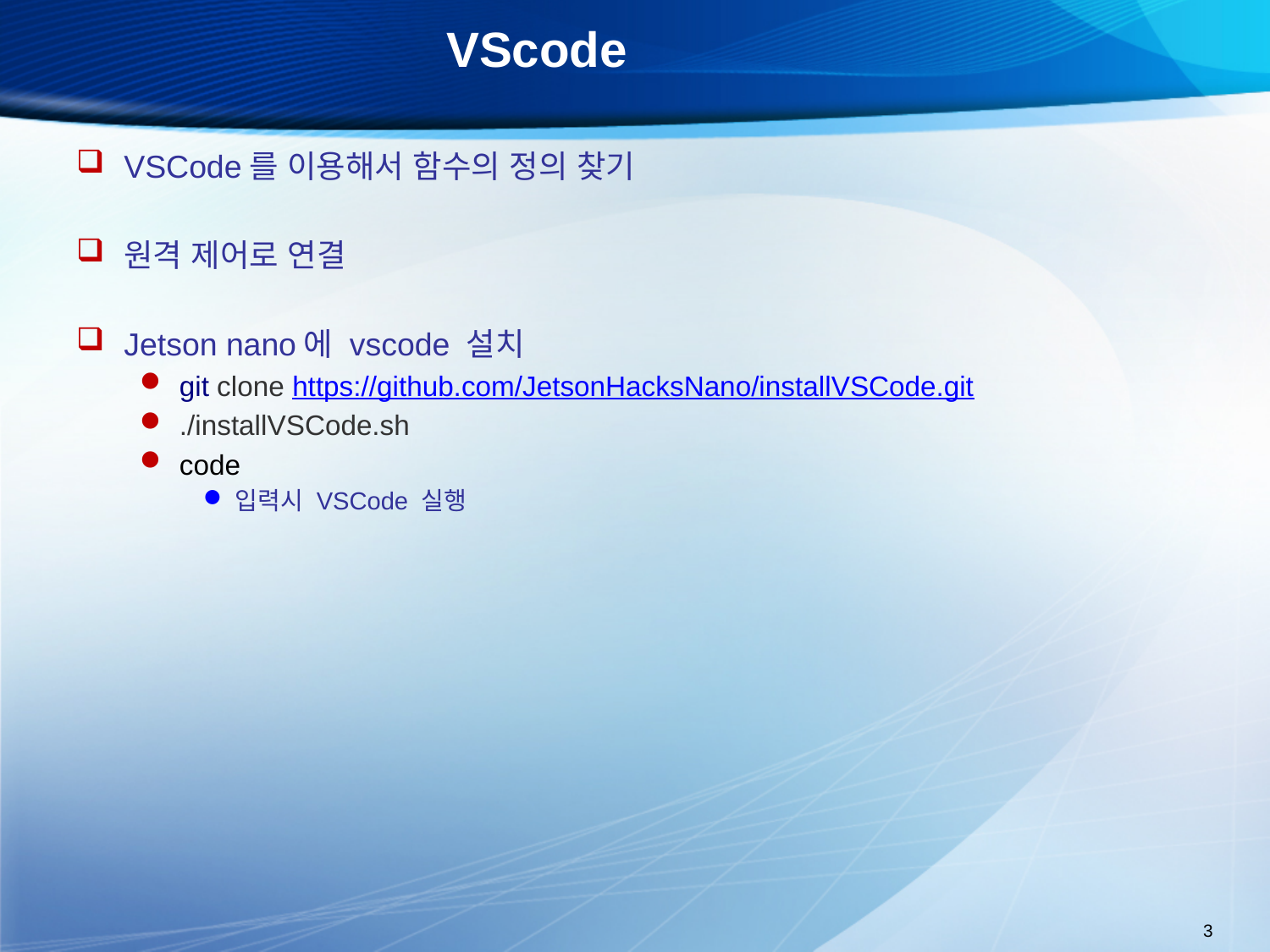

# VScode
VSCode를 이용해서 함수의 정의 찾기

원격 제어로 연결

Jetson nano에 vscode 설치
git clone https://github.com/JetsonHacksNano/installVSCode.git
./installVSCode.sh
code
입력시 VSCode 실행